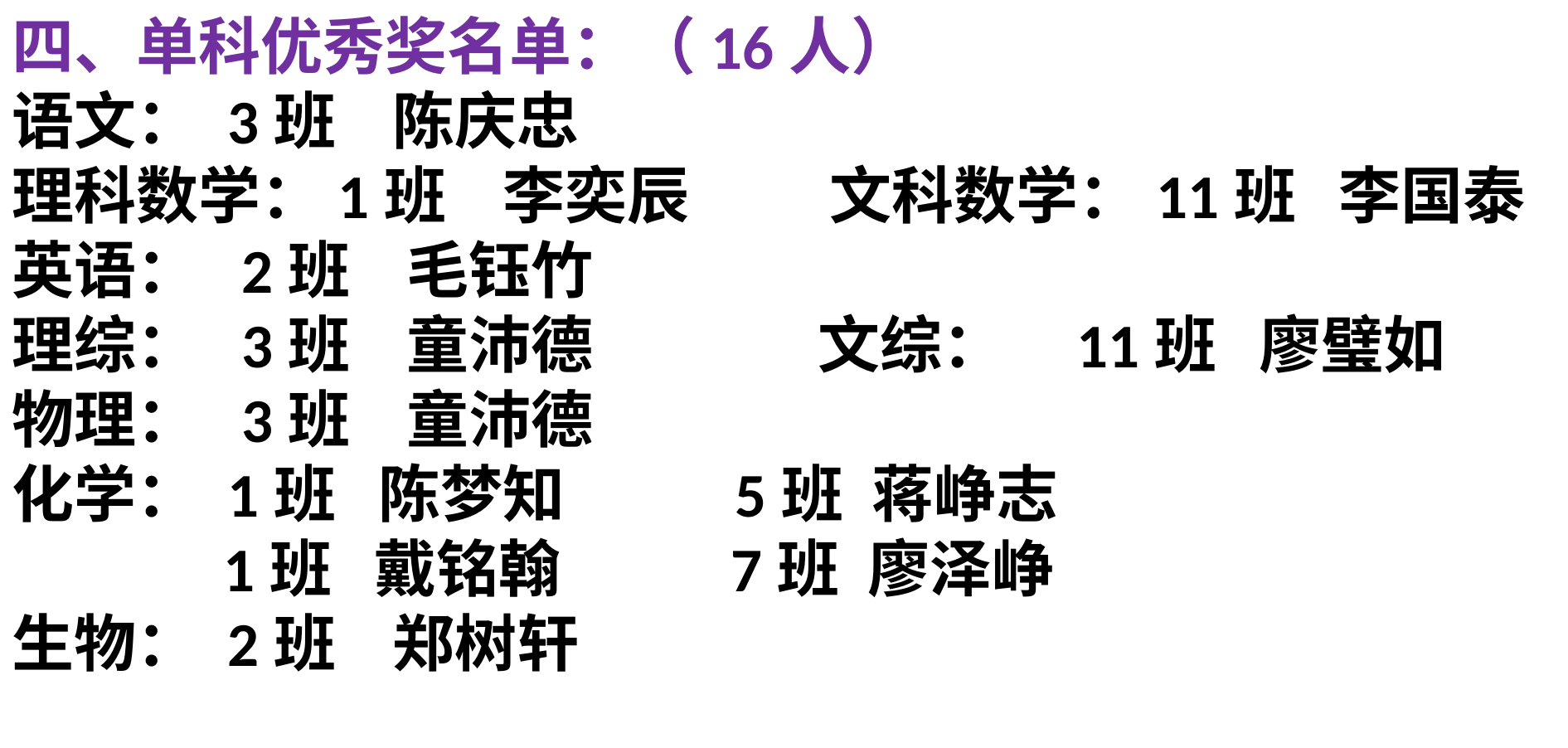

四、单科优秀奖名单：（16人）
语文： 3班    陈庆忠
理科数学：1班    李奕辰          文科数学：11班   李国泰
英语：  2班    毛钰竹
理综：  3班    童沛德                文综：    11班   廖璧如
物理：  3班    童沛德
化学： 1班   陈梦知           5班  蒋峥志
               1班   戴铭翰           7班  廖泽峥
生物： 2班    郑树轩